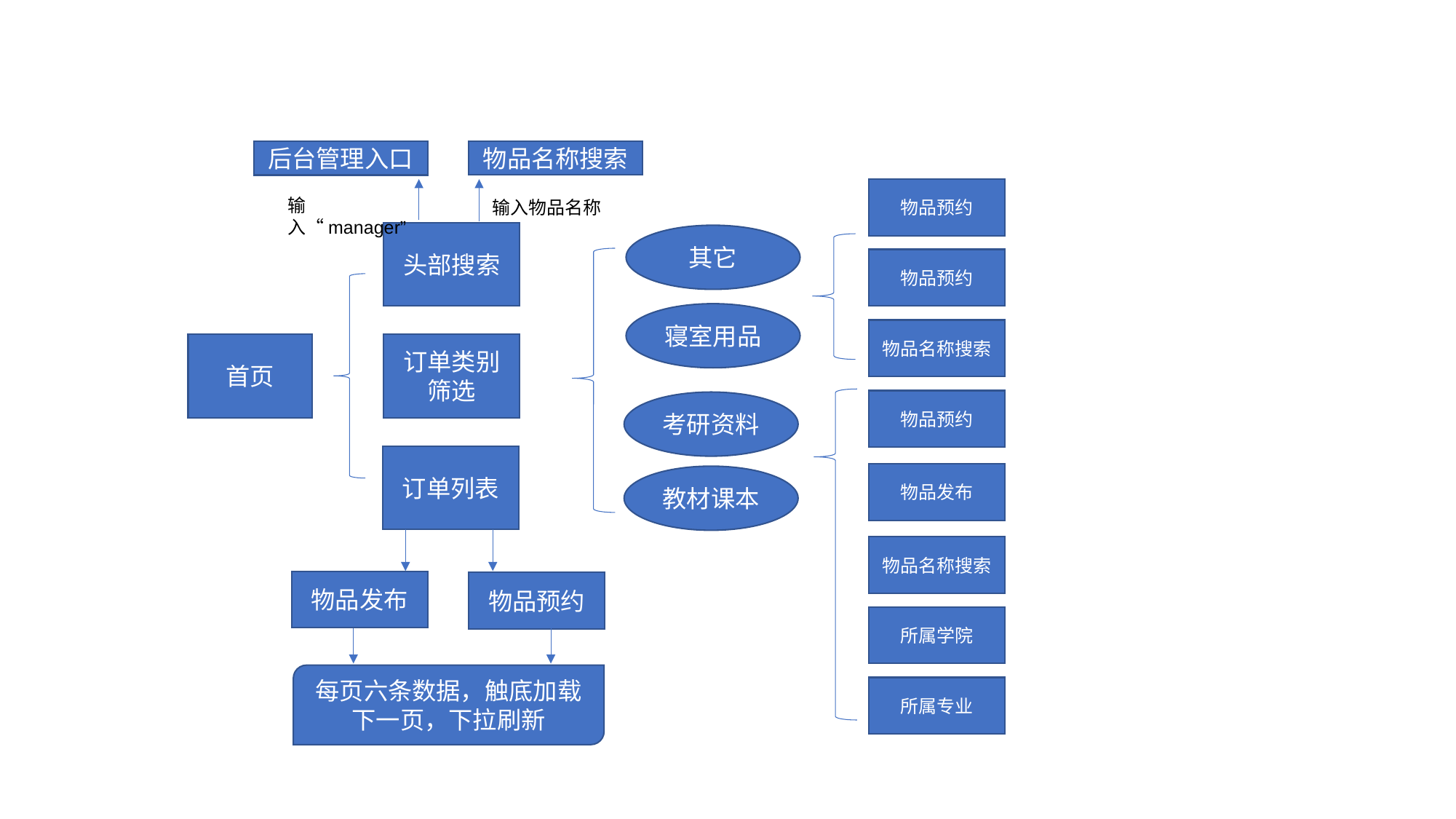

物品名称搜索
后台管理入口
物品预约
输入“manager”
输入物品名称
头部搜索
其它

物品预约

寝室用品
物品名称搜索
首页
订单类别筛选

物品预约
考研资料
订单列表
物品发布
教材课本
物品名称搜索
物品发布
物品预约
所属学院
每页六条数据，触底加载下一页，下拉刷新
所属专业